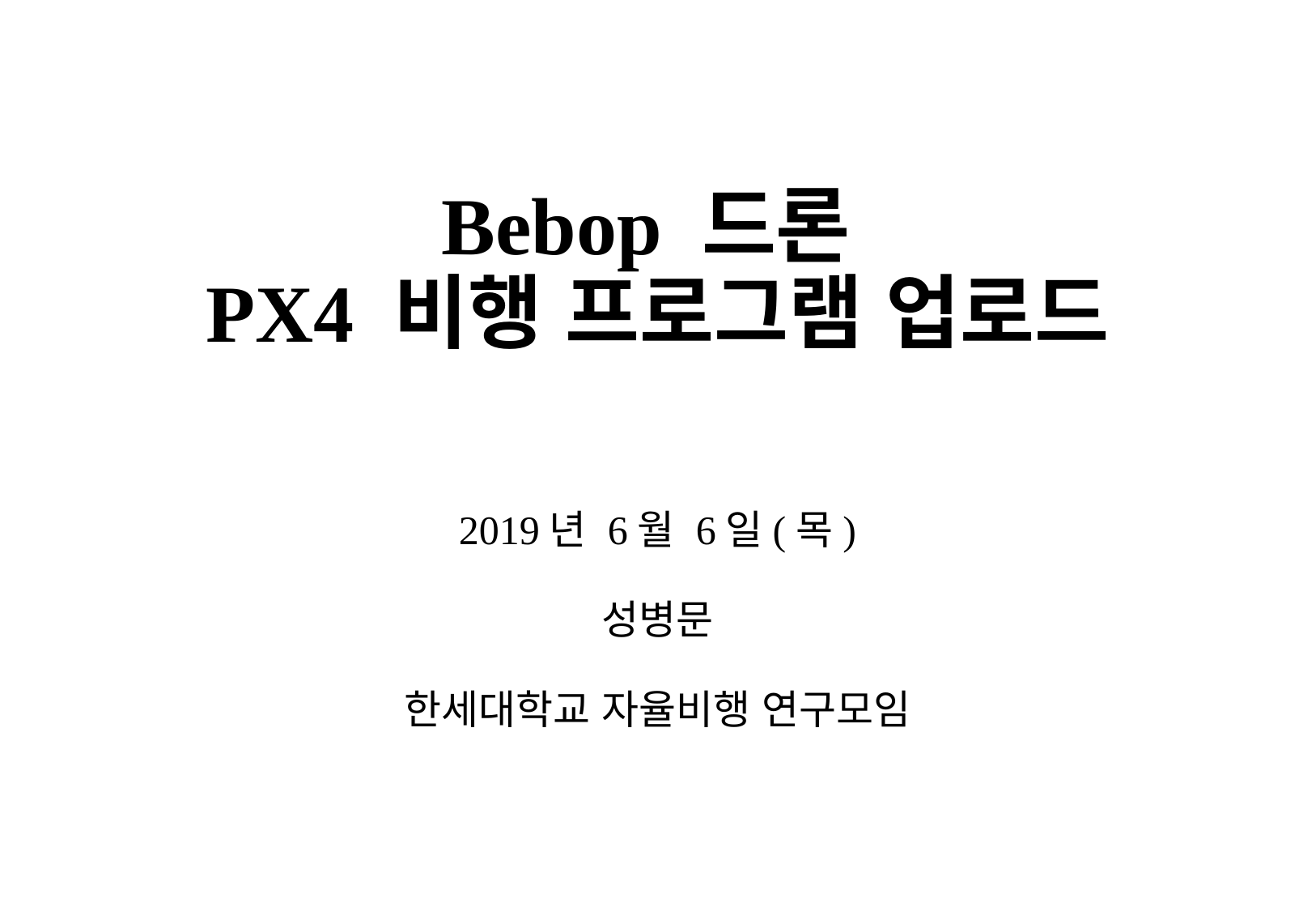

# Bebop 드론 PX4 비행 프로그램 업로드
2019년 6월 6일(목)
성병문
한세대학교 자율비행 연구모임